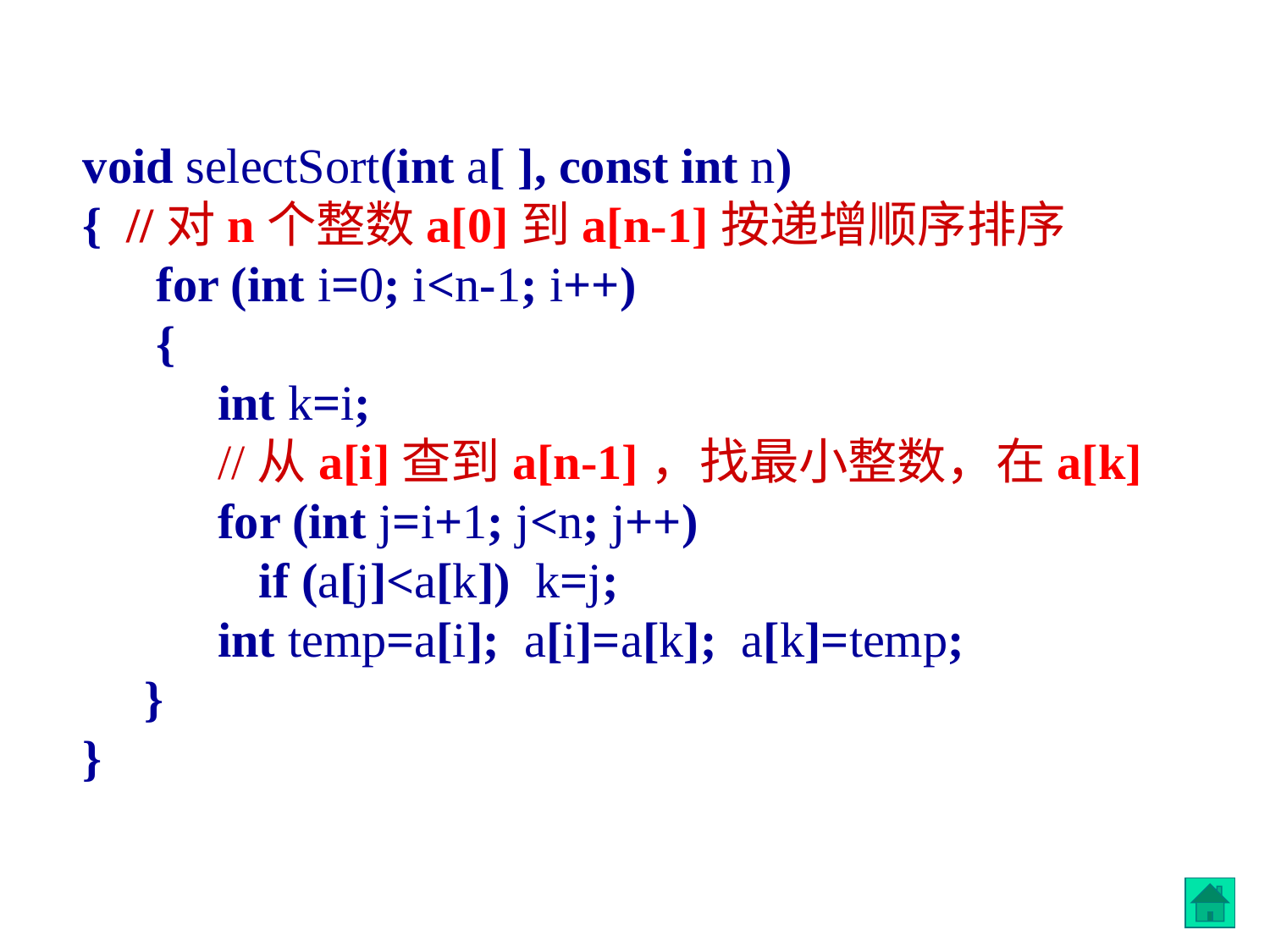

void selectSort(int a[ ], const int n)
 {  //对n个整数a[0]到a[n-1]按递增顺序排序
       for (int i=0; i<n-1; i++)
       {
            int k=i;
            //从a[i]查到a[n-1]，找最小整数，在a[k]
            for (int j=i+1; j<n; j++)
 	     if (a[j]<a[k])  k=j;
            int temp=a[i];  a[i]=a[k];  a[k]=temp;
      }
 }